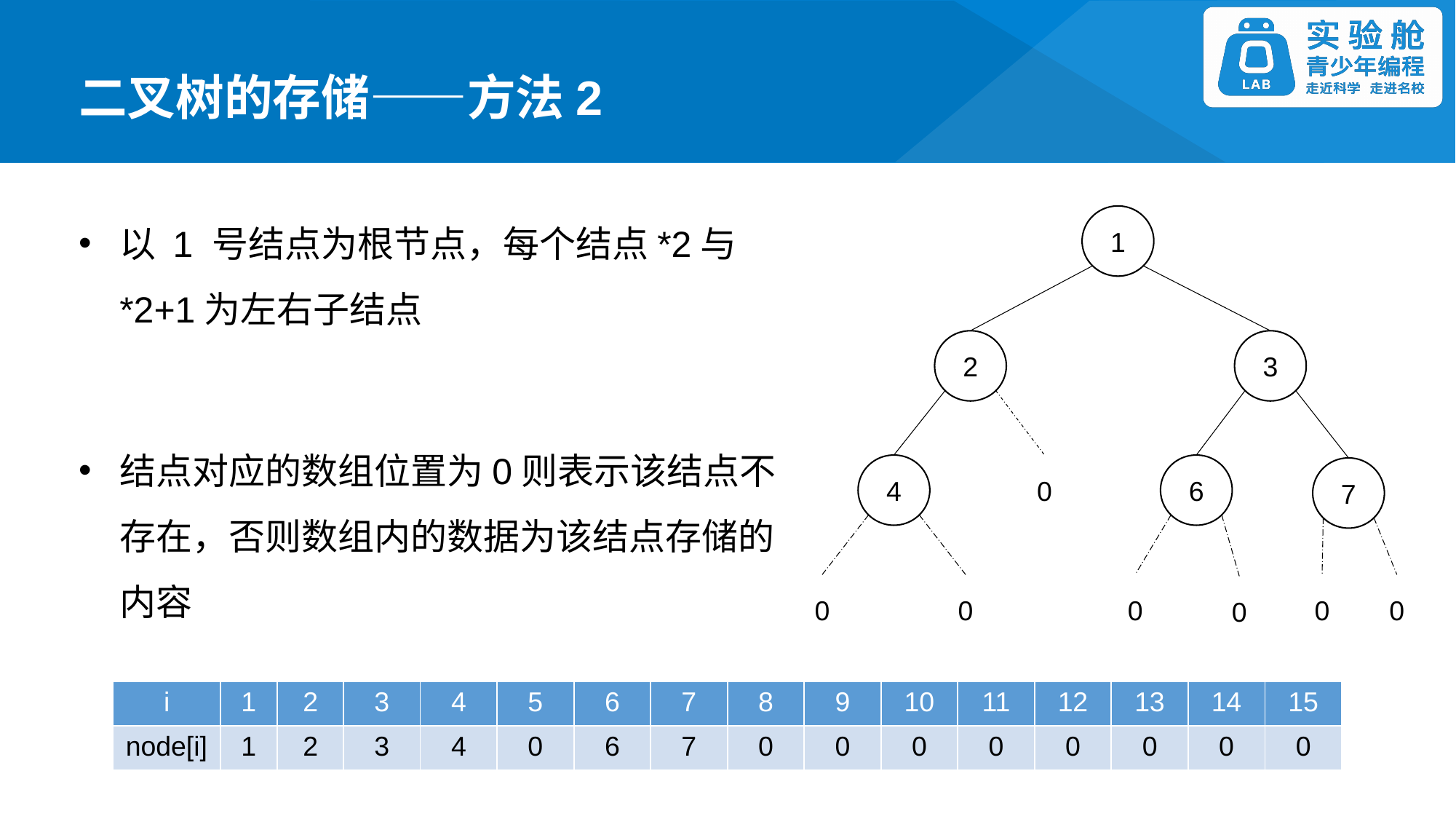

二叉树的存储——方法2
以 1 号结点为根节点，每个结点*2与*2+1为左右子结点

结点对应的数组位置为0则表示该结点不存在，否则数组内的数据为该结点存储的内容
1
2
3
6
4
0
7
0
0
0
0
0
0
| i | 1 | 2 | 3 | 4 | 5 | 6 | 7 | 8 | 9 | 10 | 11 | 12 | 13 | 14 | 15 |
| --- | --- | --- | --- | --- | --- | --- | --- | --- | --- | --- | --- | --- | --- | --- | --- |
| node[i] | 1 | 2 | 3 | 4 | 0 | 6 | 7 | 0 | 0 | 0 | 0 | 0 | 0 | 0 | 0 |